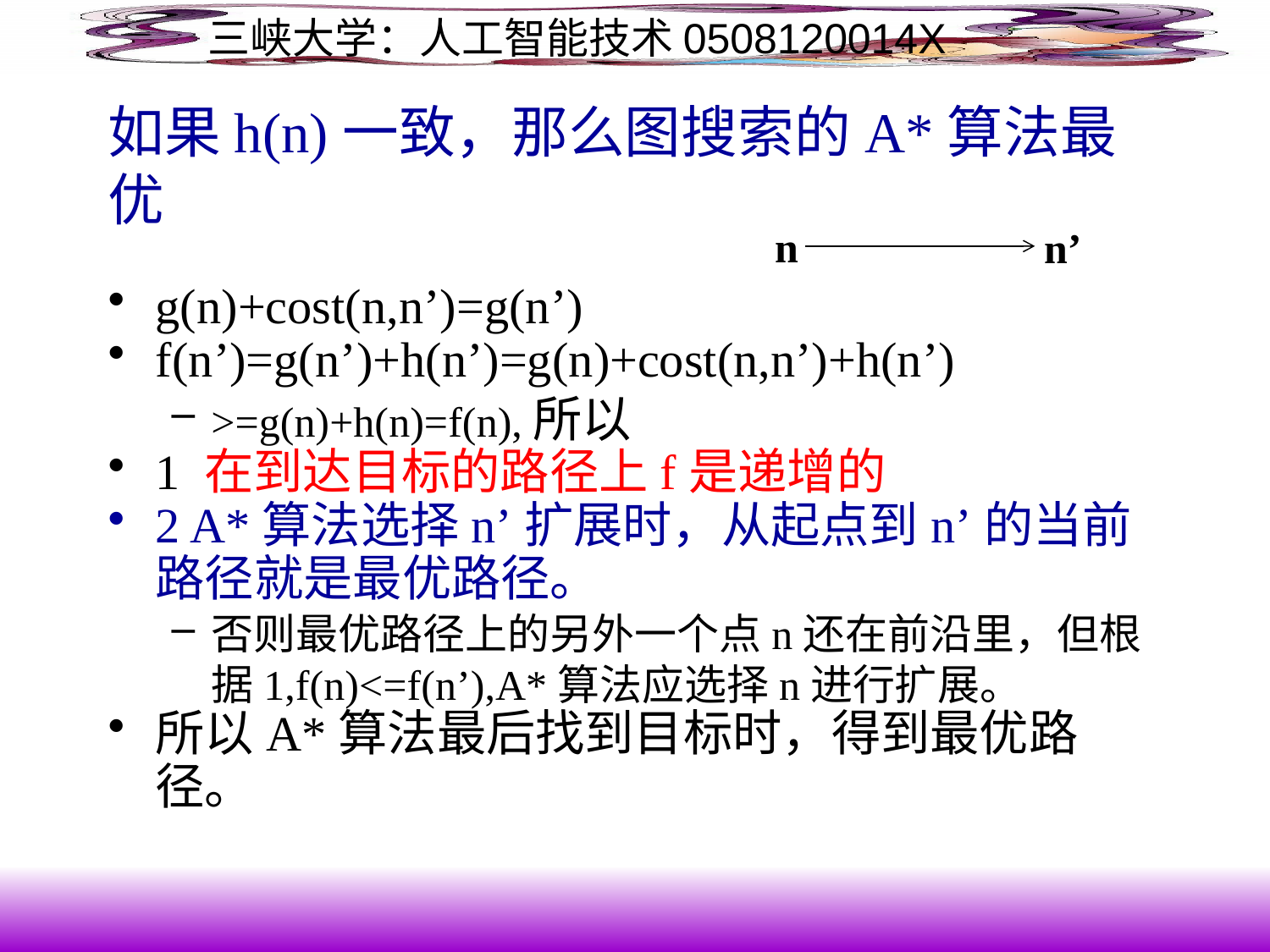

# 如果h(n)一致，那么图搜索的A*算法最优
n
n’
g(n)+cost(n,n’)=g(n’)
f(n’)=g(n’)+h(n’)=g(n)+cost(n,n’)+h(n’)
>=g(n)+h(n)=f(n),所以
1 在到达目标的路径上f是递增的
2 A*算法选择n’扩展时，从起点到n’的当前路径就是最优路径。
否则最优路径上的另外一个点n还在前沿里，但根据1,f(n)<=f(n’),A*算法应选择n进行扩展。
所以A*算法最后找到目标时，得到最优路径。